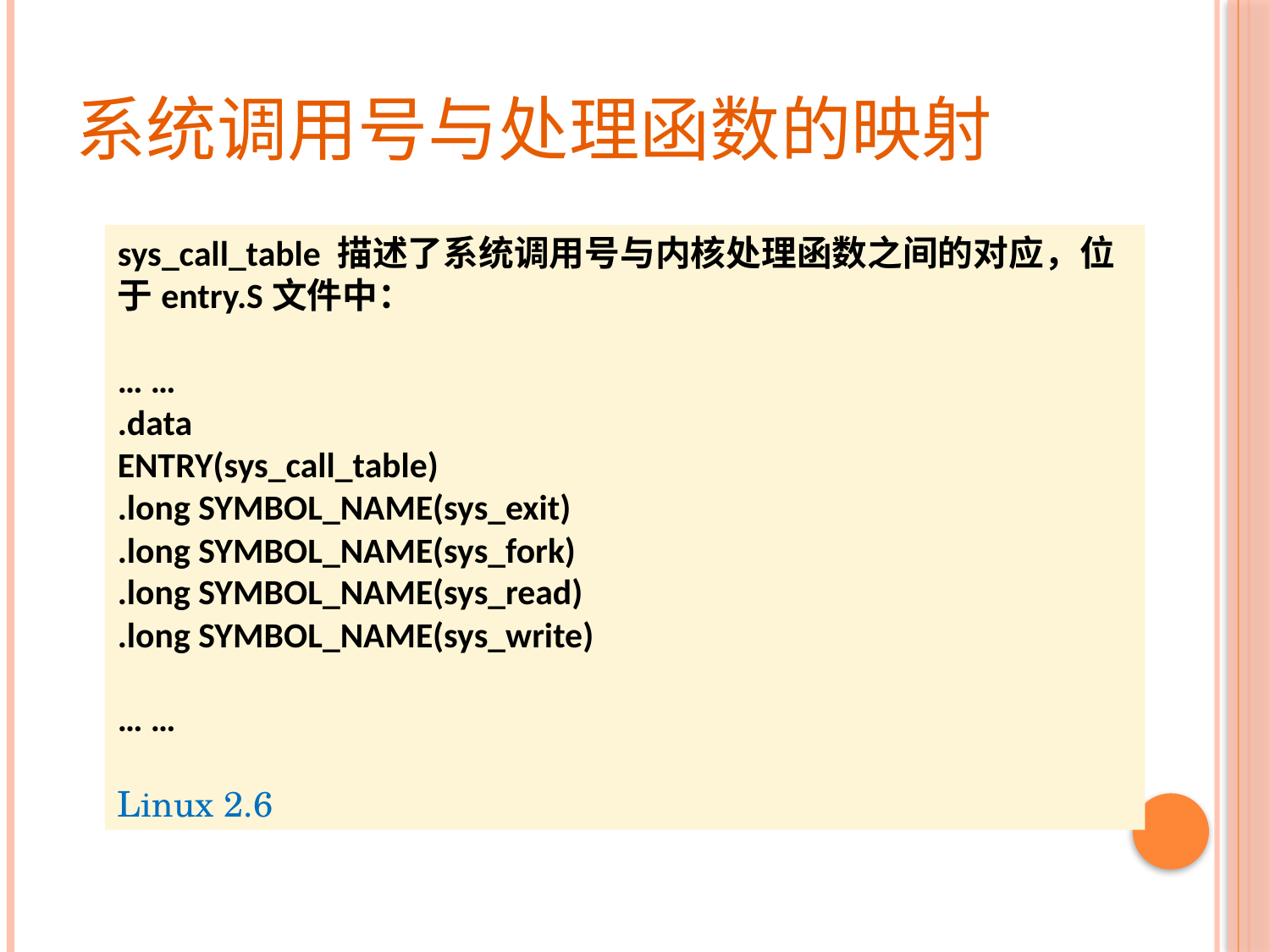

# 系统调用号与处理函数的映射
sys_call_table 描述了系统调用号与内核处理函数之间的对应，位于entry.S文件中：

… …
.data
ENTRY(sys_call_table)
.long SYMBOL_NAME(sys_exit)
.long SYMBOL_NAME(sys_fork)
.long SYMBOL_NAME(sys_read)
.long SYMBOL_NAME(sys_write)

… …

Linux 2.6